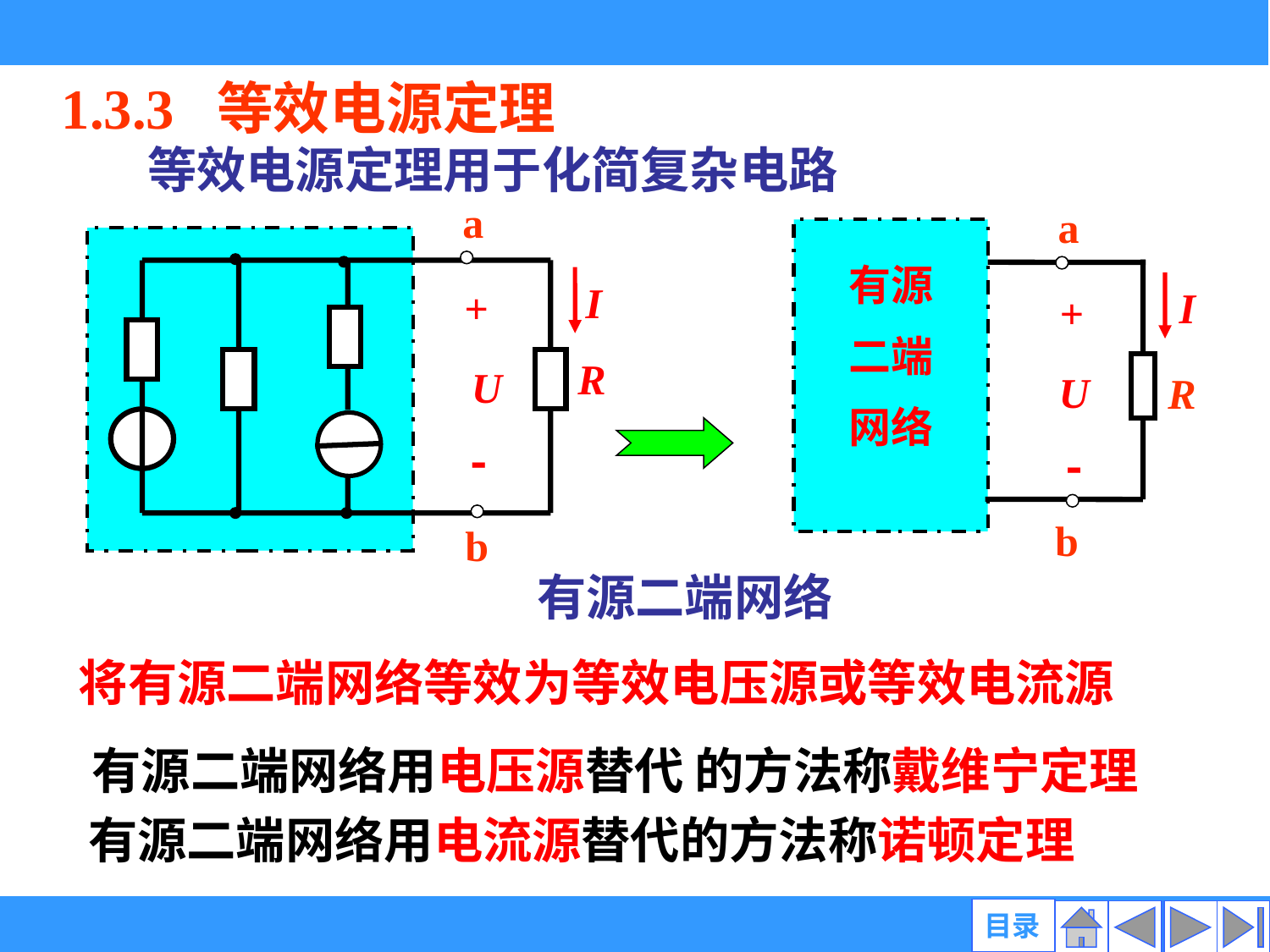

1.3.3  等效电源定理
等效电源定理用于化简复杂电路
a

I
+

R

U

-

b
a
有源
二端
网络

I
+

U
R
-

b

有源二端网络
将有源二端网络等效为等效电压源或等效电流源
有源二端网络用电压源替代 的方法称戴维宁定理
有源二端网络用电流源替代的方法称诺顿定理